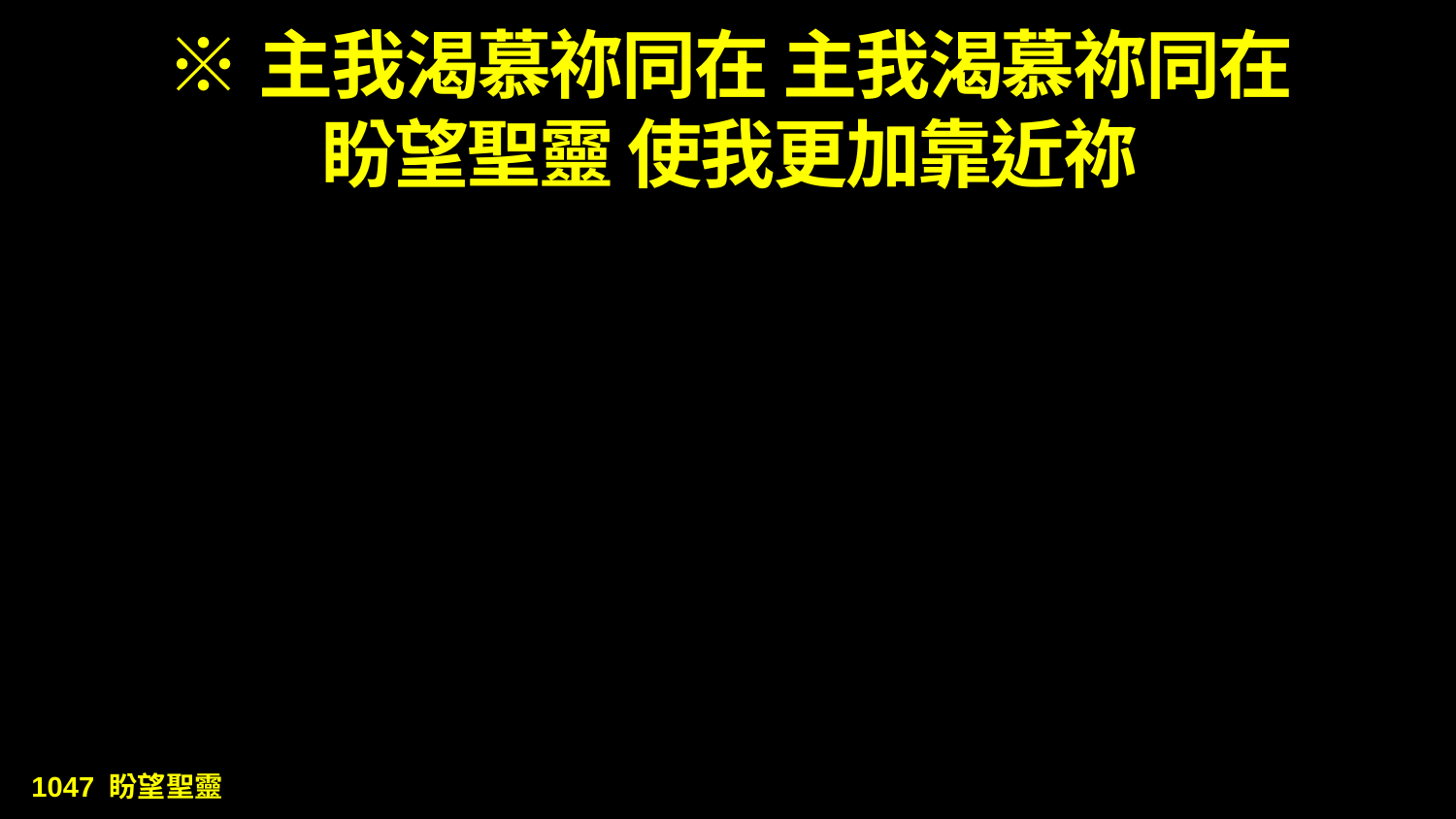

# ※主我渴慕祢同在 主我渴慕祢同在 盼望聖靈 使我更加靠近祢
1047 盼望聖靈